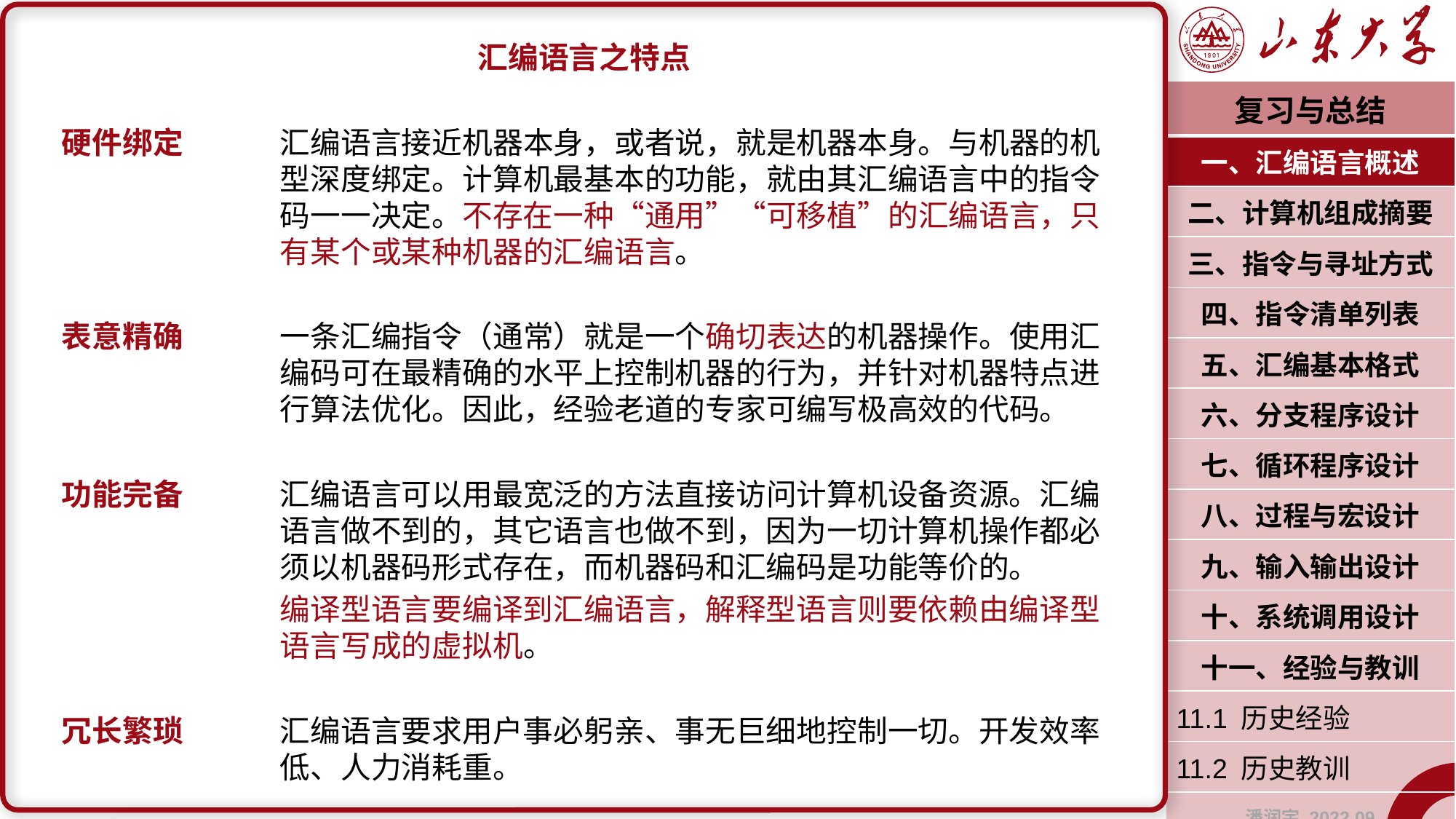

汇编语言之特点

硬件绑定	汇编语言接近机器本身，或者说，就是机器本身。与机器的机		型深度绑定。计算机最基本的功能，就由其汇编语言中的指令		码一一决定。不存在一种“通用”“可移植”的汇编语言，只		有某个或某种机器的汇编语言。

表意精确	一条汇编指令（通常）就是一个确切表达的机器操作。使用汇		编码可在最精确的水平上控制机器的行为，并针对机器特点进		行算法优化。因此，经验老道的专家可编写极高效的代码。

功能完备	汇编语言可以用最宽泛的方法直接访问计算机设备资源。汇编		语言做不到的，其它语言也做不到，因为一切计算机操作都必		须以机器码形式存在，而机器码和汇编码是功能等价的。
		编译型语言要编译到汇编语言，解释型语言则要依赖由编译型		语言写成的虚拟机。

冗长繁琐	汇编语言要求用户事必躬亲、事无巨细地控制一切。开发效率		低、人力消耗重。
| 复习与总结 |
| --- |
| 一、汇编语言概述 |
| 二、计算机组成摘要 |
| 三、指令与寻址方式 |
| 四、指令清单列表 |
| 五、汇编基本格式 |
| 六、分支程序设计 |
| 七、循环程序设计 |
| 八、过程与宏设计 |
| 九、输入输出设计 |
| 十、系统调用设计 |
| 十一、经验与教训 |
| 11.1 历史经验 |
| 11.2 历史教训 |
| 潘润宇 2022.09 |